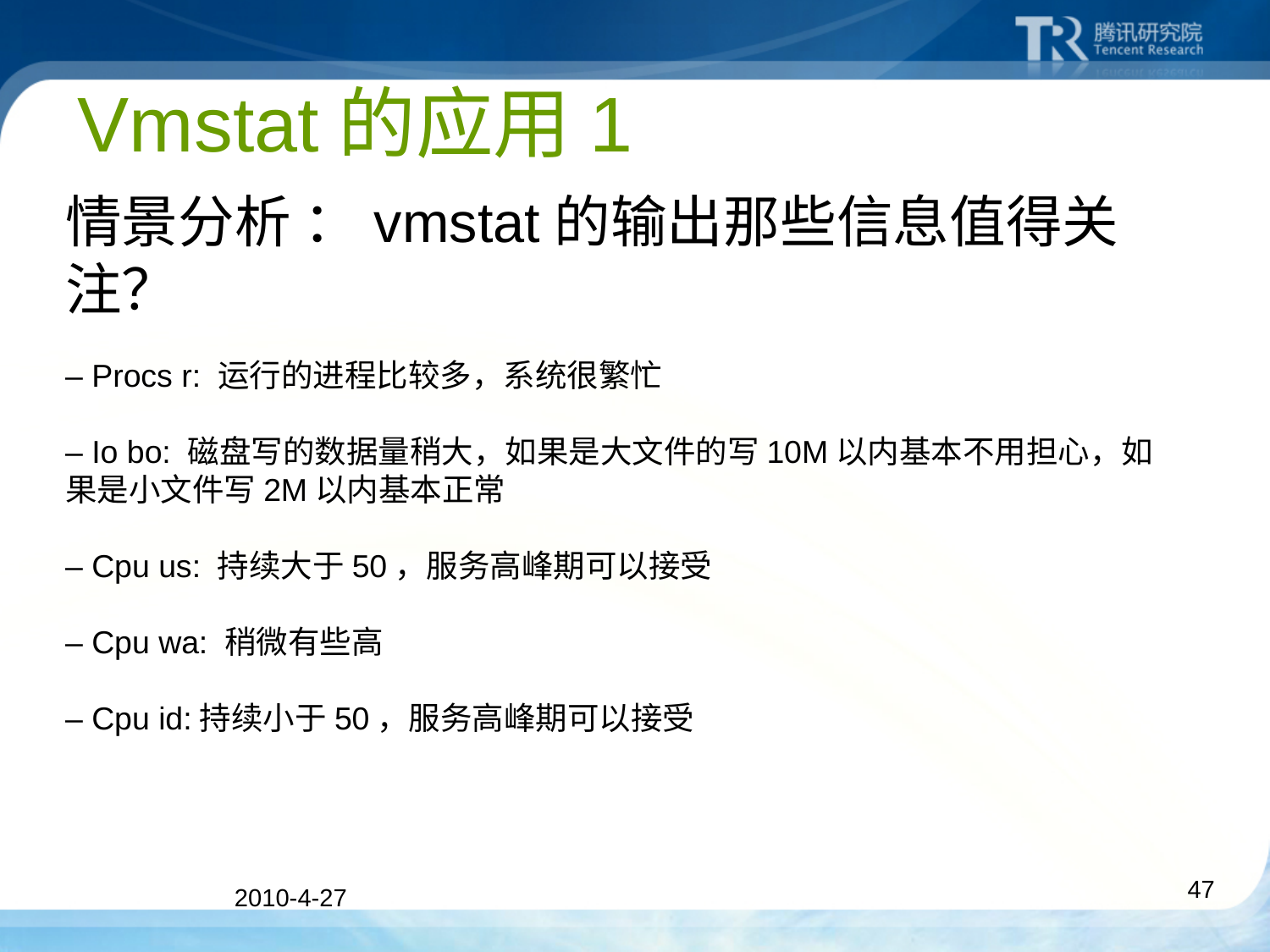

# Vmstat的应用1
情景分析 ：vmstat的输出那些信息值得关注？

– Procs r: 运行的进程比较多，系统很繁忙

– Io bo: 磁盘写的数据量稍大，如果是大文件的写10M以内基本不用担心，如果是小文件写2M以内基本正常

– Cpu us: 持续大于50，服务高峰期可以接受

– Cpu wa: 稍微有些高

– Cpu id:持续小于50，服务高峰期可以接受

2010-4-27
47